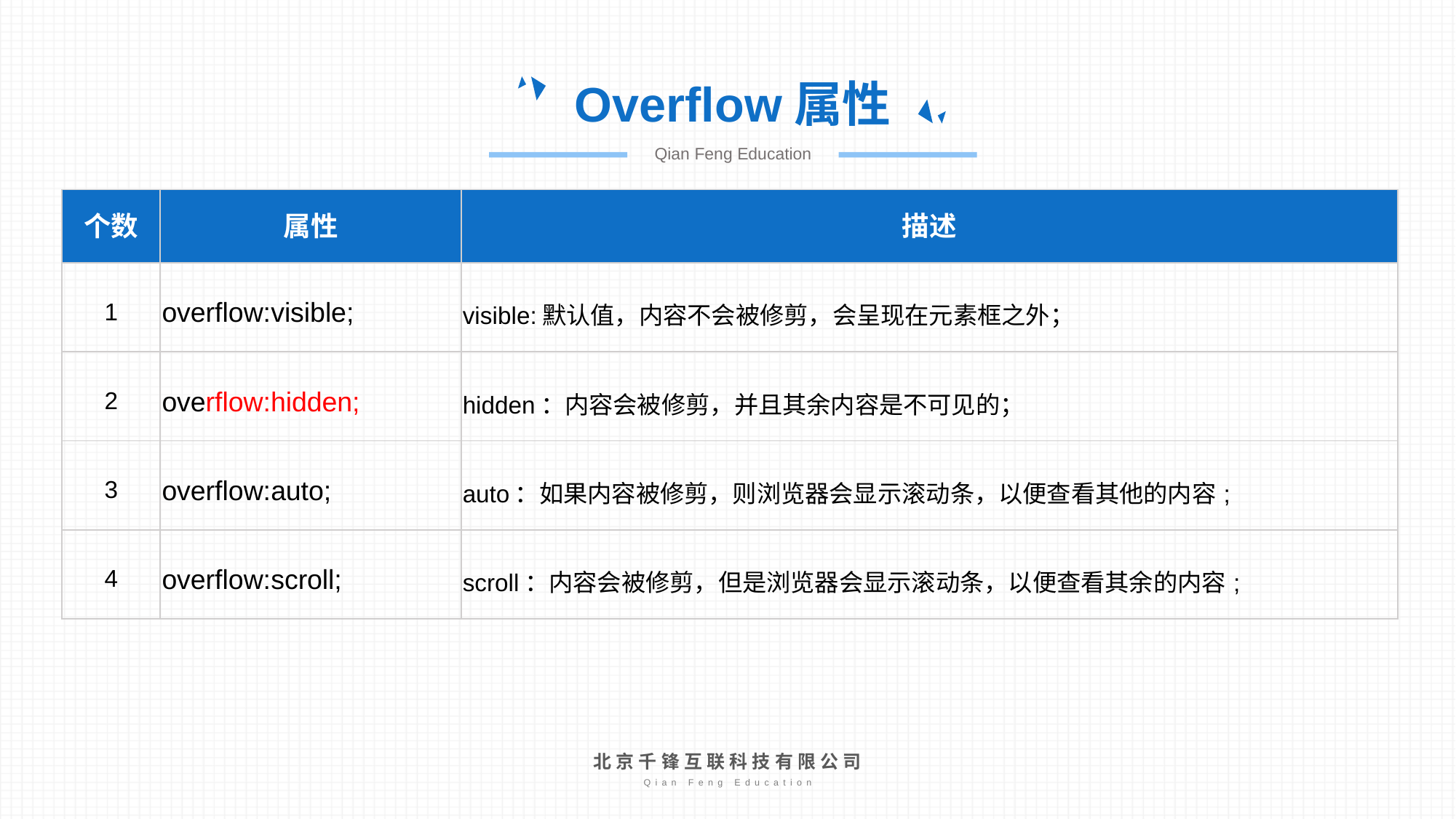

Overflow属性

Qian Feng Education

| 个数 | 属性 | 描述 |
| --- | --- | --- |
| 1 | overflow:visible; | visible:默认值，内容不会被修剪，会呈现在元素框之外； |
| 2 | overflow:hidden; | hidden：内容会被修剪，并且其余内容是不可见的； |
| 3 | overflow:auto; | auto：如果内容被修剪，则浏览器会显示滚动条，以便查看其他的内容; |
| 4 | overflow:scroll; | scroll：内容会被修剪，但是浏览器会显示滚动条，以便查看其余的内容; |
北京千锋互联科技有限公司
Qian Feng Education